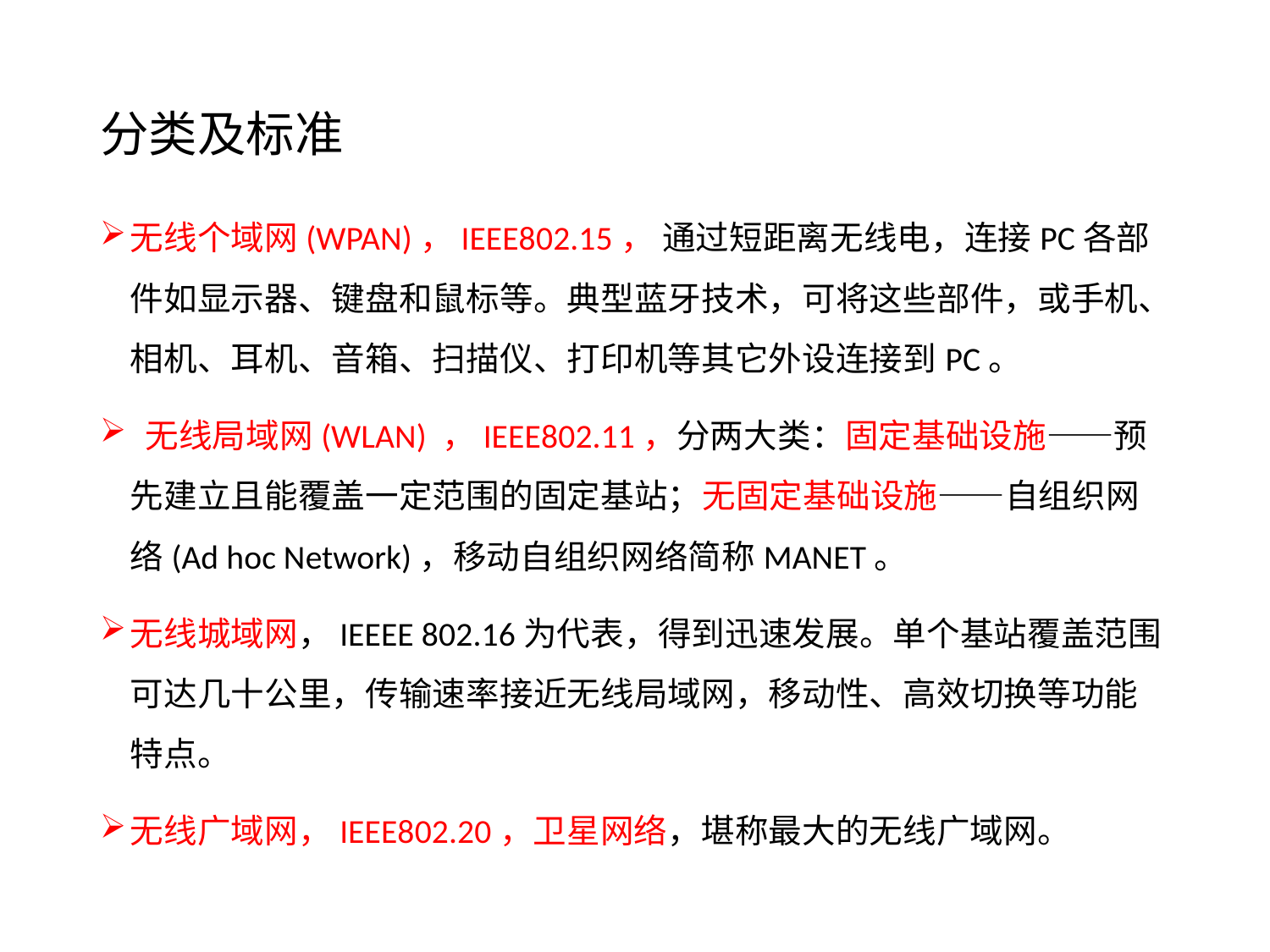

# 分类及标准
无线个域网(WPAN)，IEEE802.15， 通过短距离无线电，连接PC各部件如显示器、键盘和鼠标等。典型蓝牙技术，可将这些部件，或手机、相机、耳机、音箱、扫描仪、打印机等其它外设连接到PC。
 无线局域网(WLAN) ，IEEE802.11，分两大类：固定基础设施——预先建立且能覆盖一定范围的固定基站；无固定基础设施——自组织网络(Ad hoc Network)，移动自组织网络简称MANET。
无线城域网，IEEEE 802.16为代表，得到迅速发展。单个基站覆盖范围可达几十公里，传输速率接近无线局域网，移动性、高效切换等功能特点。
无线广域网，IEEE802.20，卫星网络，堪称最大的无线广域网。